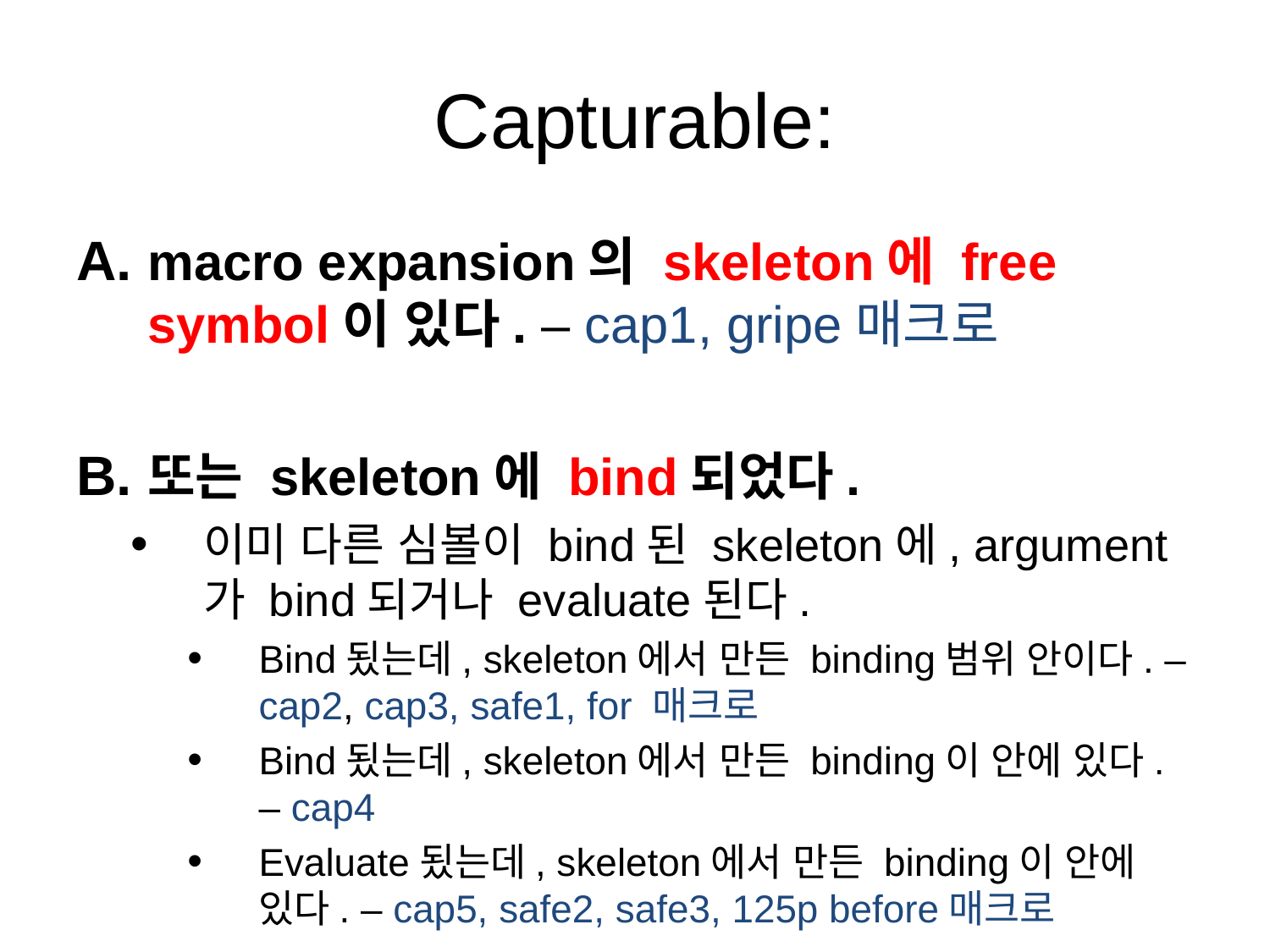

# Capturable:
macro expansion의 skeleton에 free symbol이 있다. – cap1, gripe매크로

또는 skeleton에 bind되었다.
이미 다른 심볼이 bind된 skeleton에, argument가 bind되거나 evaluate된다.
Bind됬는데, skeleton에서 만든 binding범위 안이다. – cap2, cap3, safe1, for 매크로
Bind됬는데, skeleton에서 만든 binding이 안에 있다. – cap4
Evaluate됬는데, skeleton에서 만든 binding이 안에 있다. – cap5, safe2, safe3, 125p before매크로